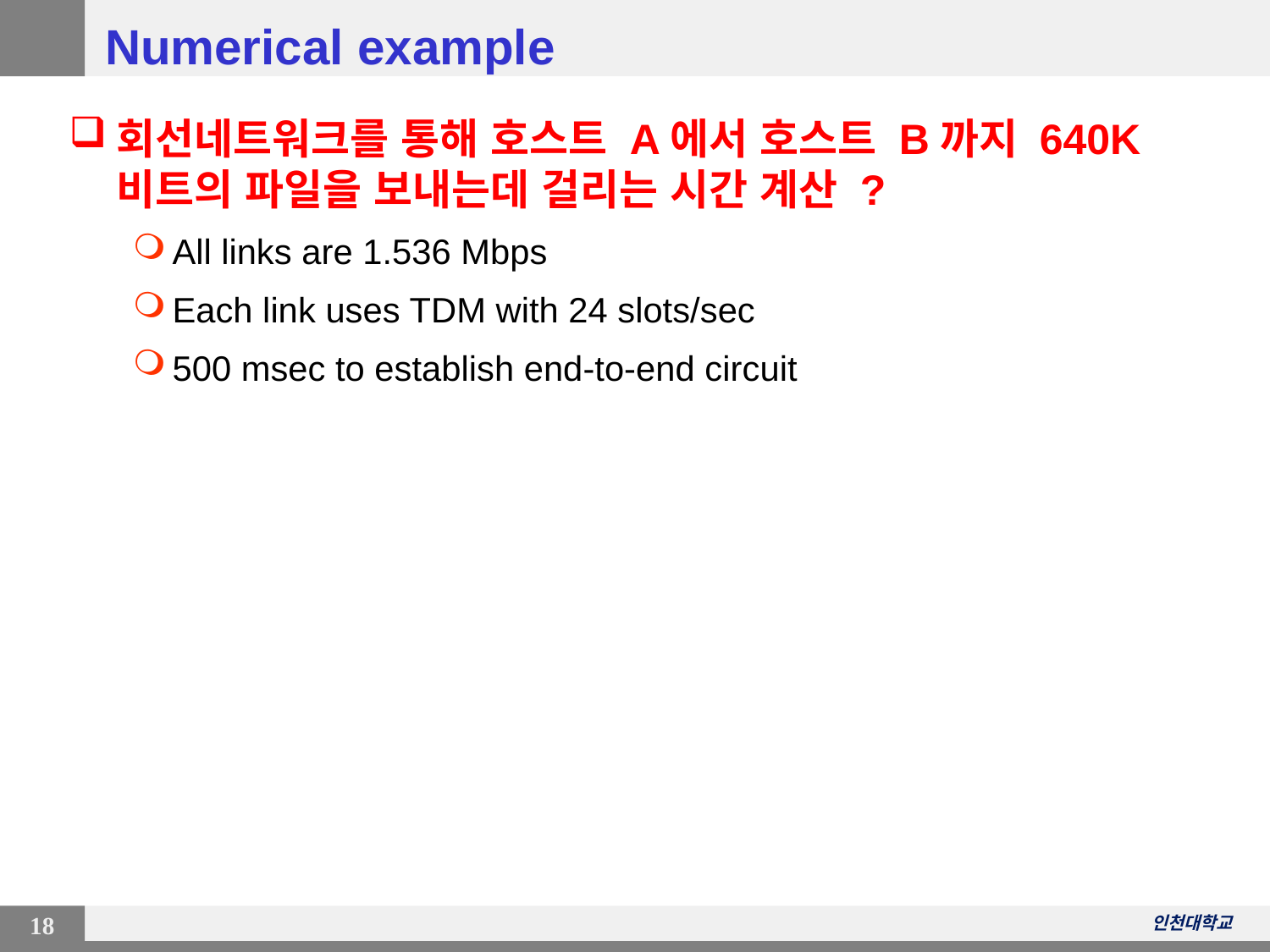

# Numerical example
회선네트워크를 통해 호스트 A에서 호스트 B까지 640K비트의 파일을 보내는데 걸리는 시간 계산 ?
All links are 1.536 Mbps
Each link uses TDM with 24 slots/sec
500 msec to establish end-to-end circuit